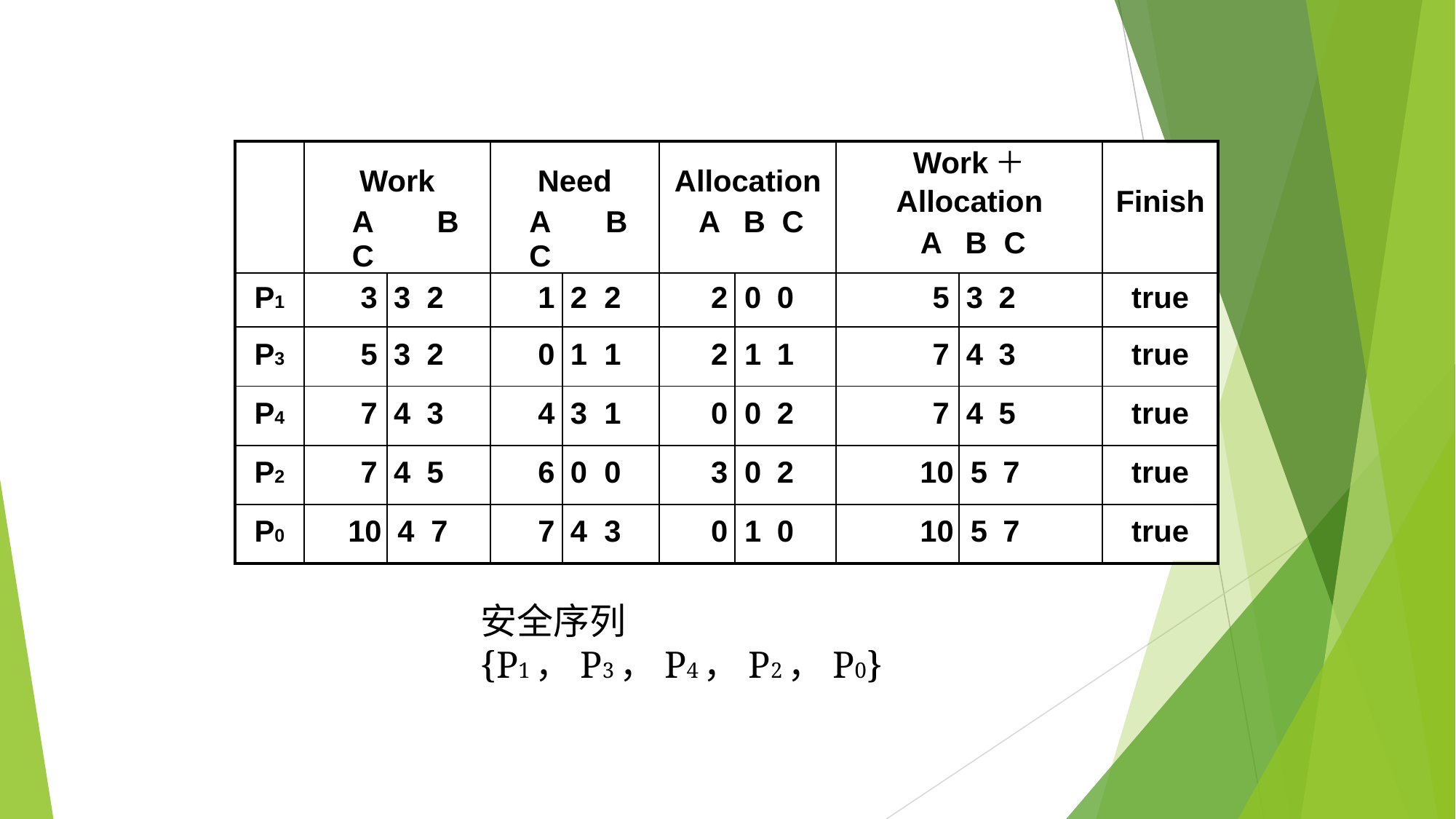

|  | Work A B C |  |  | Need A B C |  |  | Allocation A B C |  |  | Work＋ Allocation A B C |  |  | Finish |
| --- | --- | --- | --- | --- | --- | --- | --- | --- | --- | --- | --- | --- | --- |
| P1 | 3 | 3 | 2 | 1 | 2 | 2 | 2 | 0 | 0 | 5 | 3 | 2 | true |
| P3 | 5 | 3 | 2 | 0 | 1 | 1 | 2 | 1 | 1 | 7 | 4 | 3 | true |
| P4 | 7 | 4 | 3 | 4 | 3 | 1 | 0 | 0 | 2 | 7 | 4 | 5 | true |
| P2 | 7 | 4 | 5 | 6 | 0 | 0 | 3 | 0 | 2 | 10 | 5 | 7 | true |
| P0 | 10 | 4 | 7 | 7 | 4 | 3 | 0 | 1 | 0 | 10 | 5 | 7 | true |

安全序列{P1，P3，P4，P2，P0}